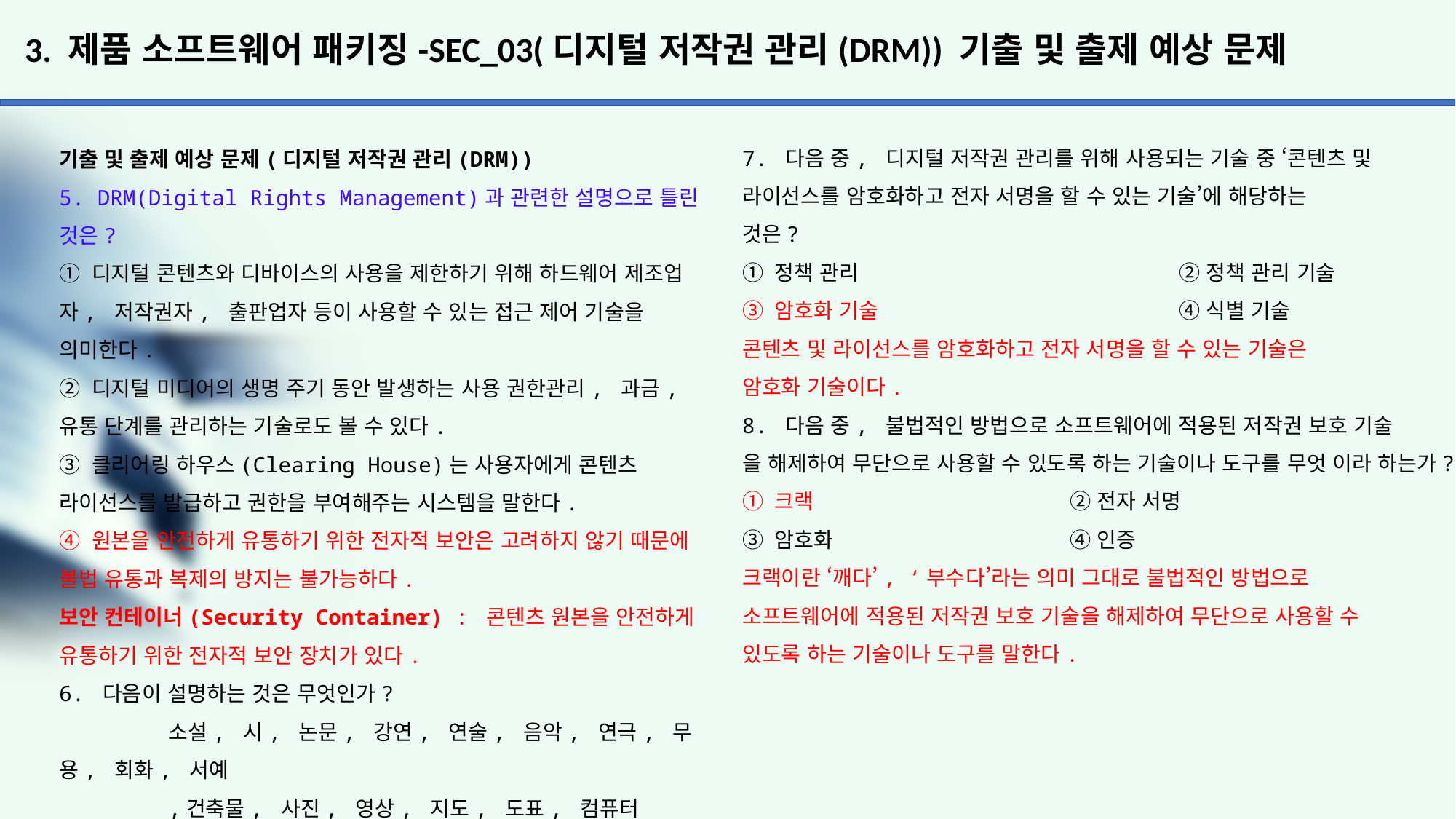

# 3. 제품 소프트웨어 패키징-SEC_03(디지털 저작권 관리(DRM)) 기출 및 출제 예상 문제
7. 다음 중, 디지털 저작권 관리를 위해 사용되는 기술 중 ‘콘텐츠 및 라이선스를 암호화하고 전자 서명을 할 수 있는 기술’에 해당하는
것은?
① 정책 관리 			② 정책 관리 기술
③ 암호화 기술			④ 식별 기술
콘텐츠 및 라이선스를 암호화하고 전자 서명을 할 수 있는 기술은
암호화 기술이다.
8. 다음 중, 불법적인 방법으로 소프트웨어에 적용된 저작권 보호 기술
을 해제하여 무단으로 사용할 수 있도록 하는 기술이나 도구를 무엇 이라 하는가?
① 크랙 			② 전자 서명
③ 암호화			④ 인증
크랙이란 ‘깨다’, ‘부수다’라는 의미 그대로 불법적인 방법으로
소프트웨어에 적용된 저작권 보호 기술을 해제하여 무단으로 사용할 수
있도록 하는 기술이나 도구를 말한다.
기출 및 출제 예상 문제(디지털 저작권 관리(DRM))
5. DRM(Digital Rights Management)과 관련한 설명으로 틀린 것은?
① 디지털 콘텐츠와 디바이스의 사용을 제한하기 위해 하드웨어 제조업자, 저작권자, 출판업자 등이 사용할 수 있는 접근 제어 기술을 의미한다.
② 디지털 미디어의 생명 주기 동안 발생하는 사용 권한관리, 과금, 유통 단계를 관리하는 기술로도 볼 수 있다.
③ 클리어링 하우스(Clearing House)는 사용자에게 콘텐츠 라이선스를 발급하고 권한을 부여해주는 시스템을 말한다.
④ 원본을 안전하게 유통하기 위한 전자적 보안은 고려하지 않기 때문에 불법 유통과 복제의 방지는 불가능하다.
보안 컨테이너(Security Container) : 콘텐츠 원본을 안전하게
유통하기 위한 전자적 보안 장치가 있다.
6. 다음이 설명하는 것은 무엇인가?
	소설, 시, 논문, 강연, 연술, 음악, 연극, 무용, 회화, 서예
	,건축물, 사진, 영상, 지도, 도표, 컴퓨터 프로그램 저작물 	등에 대하여 창작자가 가지는 배타적 독점적 권리로 타인의
	침해를 받지 않을 고유한 권한이다.
① 제작권 		② 사용권
③ 저작권		④ 재산권
컴퓨터 프로그램들과 같이 복제하기 쉬운 저작물에 대한 불법 복제 및 배포 등을 막기 위한 기술적인 방법을 통칭해서 저작권
보호 기술이라고 한다.